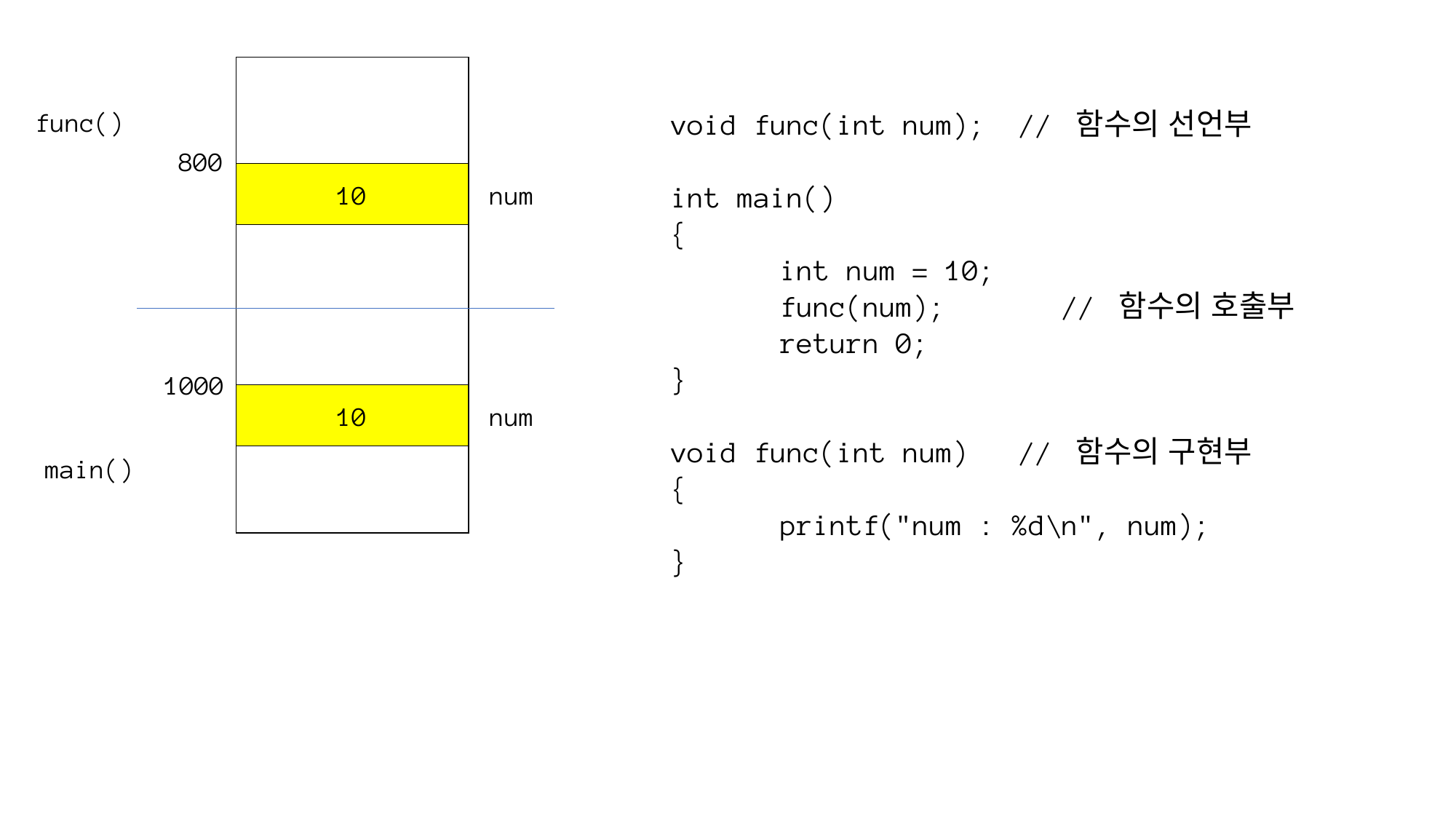

func()
void func(int num);  // 함수의 선언부

int main()
{
	int num = 10;
	func(num);       // 함수의 호출부
	return 0;
}

void func(int num)   // 함수의 구현부
{
	printf("num : %d\n", num);
}
800
10
num
1000
10
num
main()